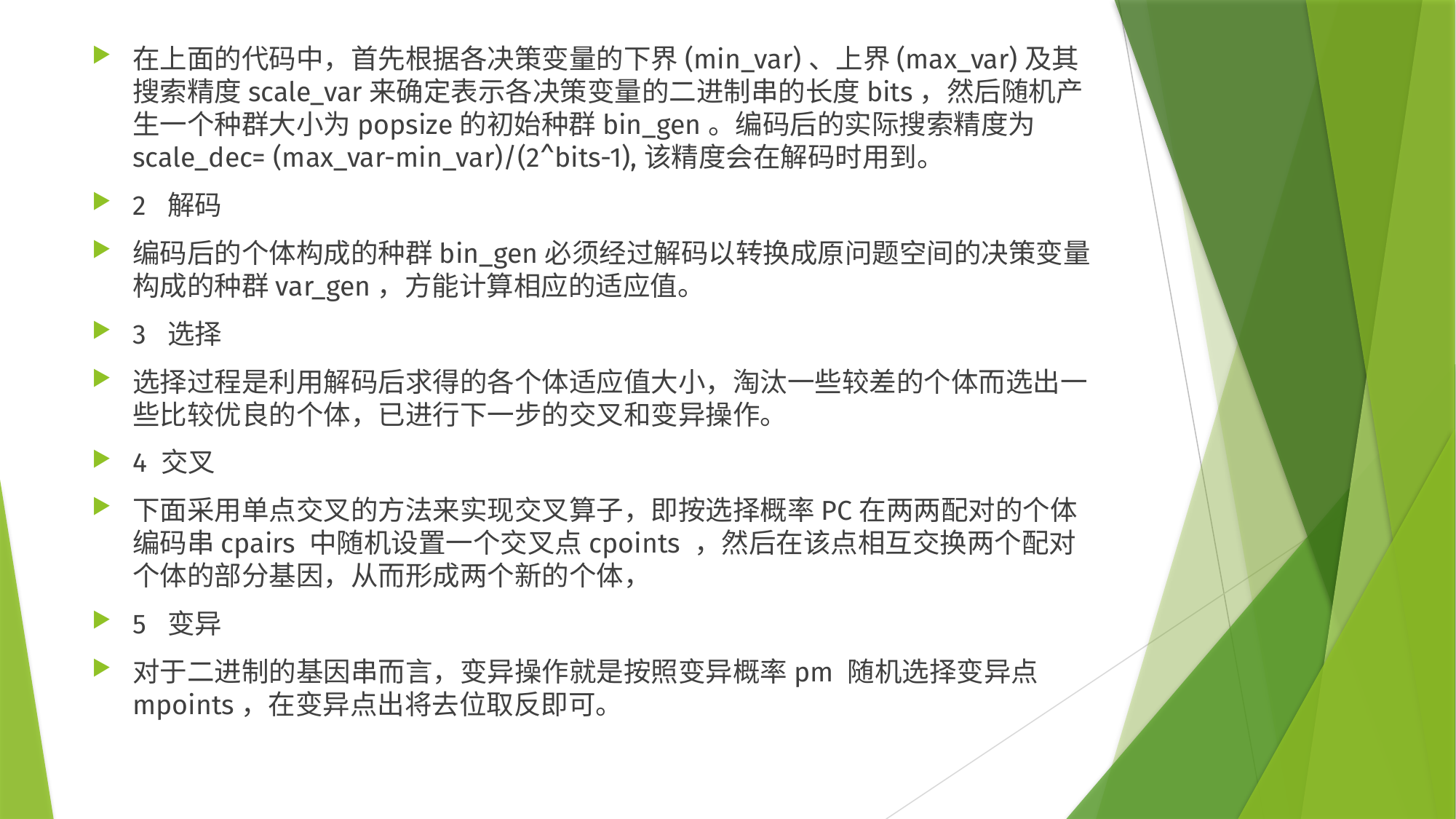

在上面的代码中，首先根据各决策变量的下界(min_var)、上界(max_var)及其搜索精度scale_var来确定表示各决策变量的二进制串的长度bits，然后随机产生一个种群大小为popsize的初始种群bin_gen。编码后的实际搜索精度为scale_dec= (max_var-min_var)/(2^bits-1),该精度会在解码时用到。
2  解码
编码后的个体构成的种群bin_gen必须经过解码以转换成原问题空间的决策变量构成的种群var_gen，方能计算相应的适应值。
3  选择
选择过程是利用解码后求得的各个体适应值大小，淘汰一些较差的个体而选出一些比较优良的个体，已进行下一步的交叉和变异操作。
4 交叉
下面采用单点交叉的方法来实现交叉算子，即按选择概率PC在两两配对的个体编码串cpairs 中随机设置一个交叉点cpoints ，然后在该点相互交换两个配对个体的部分基因，从而形成两个新的个体，
5  变异
对于二进制的基因串而言，变异操作就是按照变异概率pm 随机选择变异点 mpoints，在变异点出将去位取反即可。